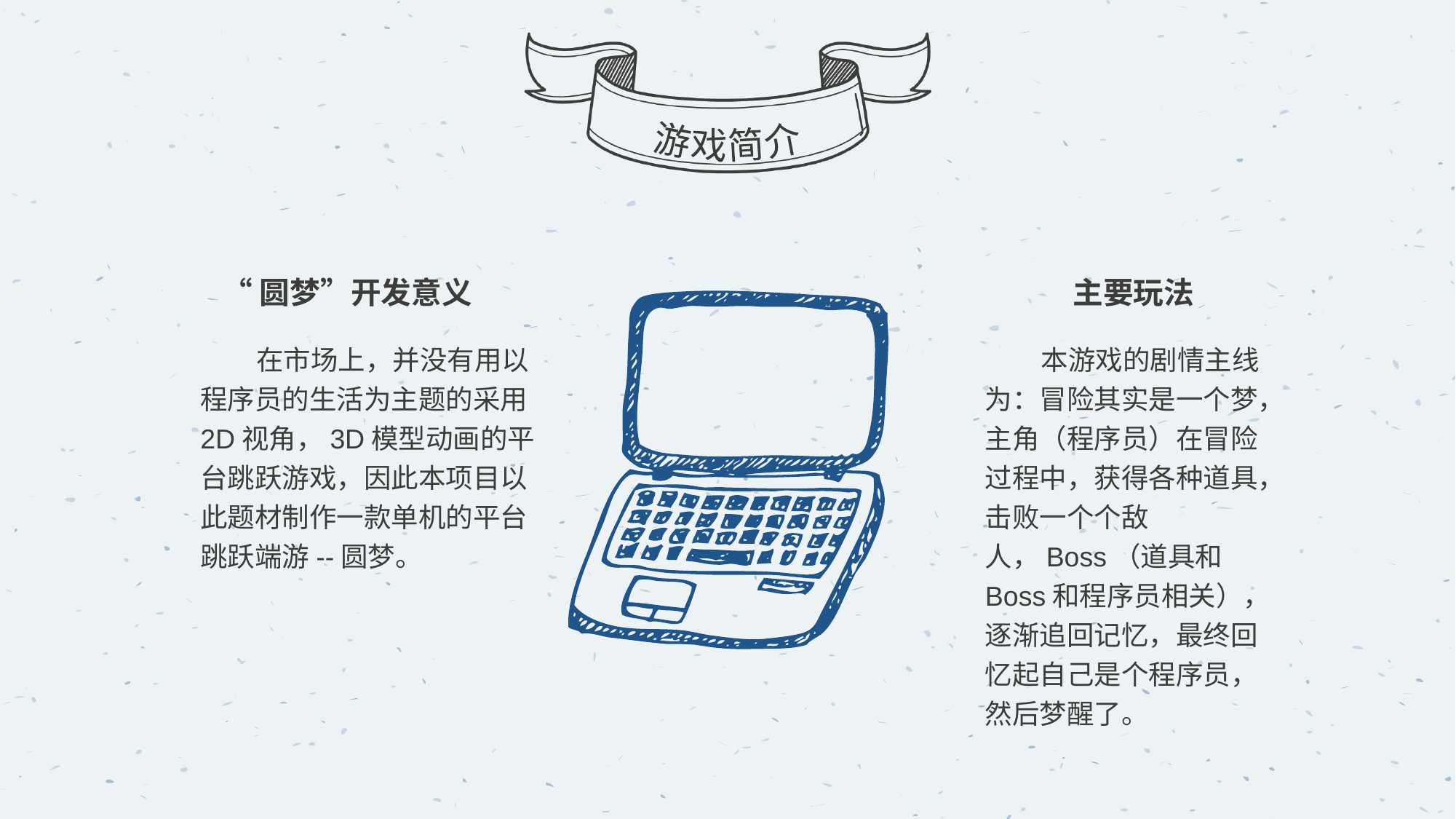

游戏简介
“圆梦”开发意义
        在市场上，并没有用以程序员的生活为主题的采用2D视角，3D模型动画的平台跳跃游戏，因此本项目以此题材制作一款单机的平台跳跃端游--圆梦。
主要玩法
        本游戏的剧情主线为：冒险其实是一个梦，主角（程序员）在冒险过程中，获得各种道具，击败一个个敌人，Boss（道具和Boss和程序员相关），逐渐追回记忆，最终回忆起自己是个程序员，然后梦醒了。